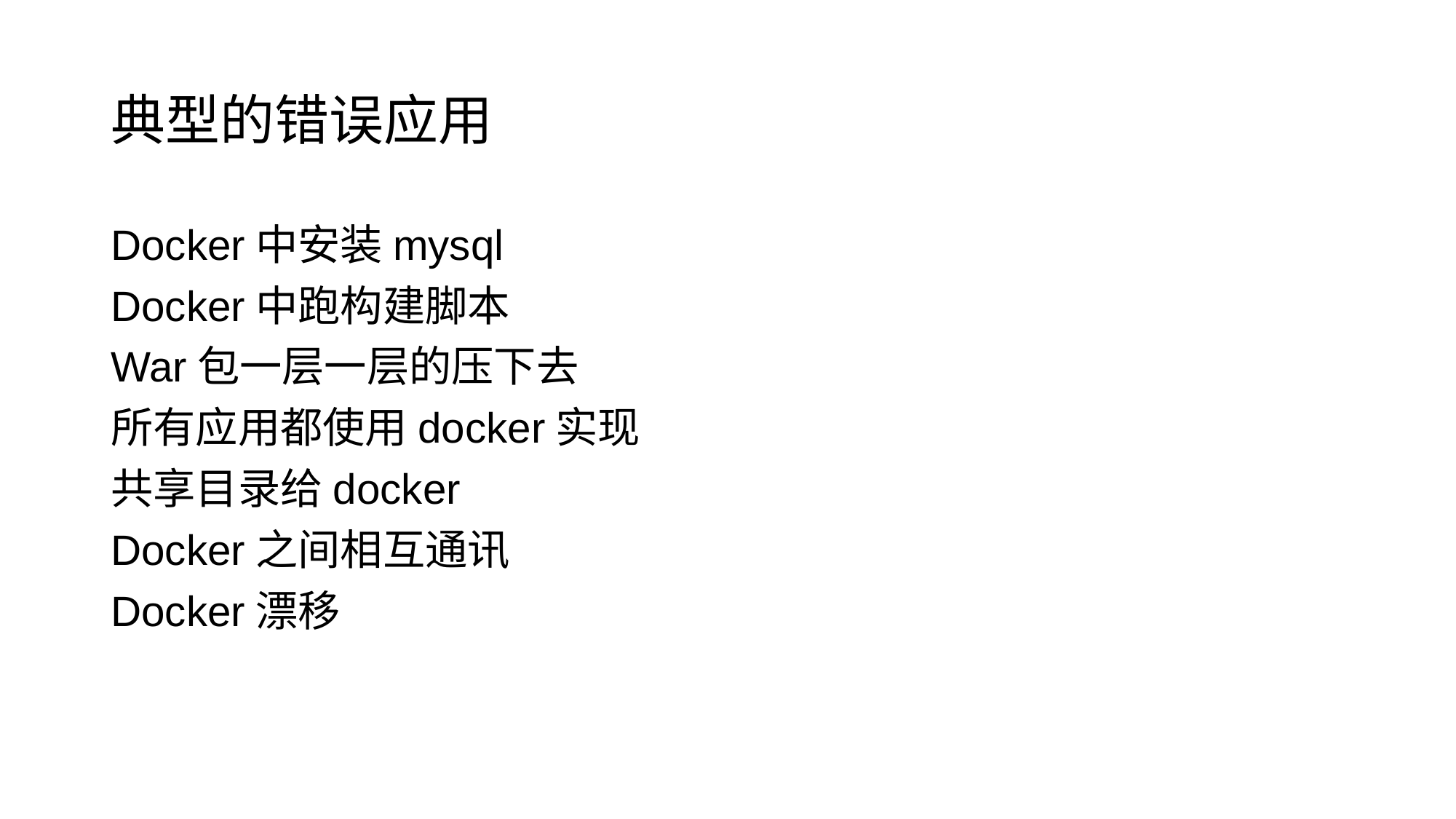

# 典型的错误应用
Docker中安装mysql
Docker中跑构建脚本
War包一层一层的压下去
所有应用都使用docker实现
共享目录给docker
Docker之间相互通讯
Docker漂移